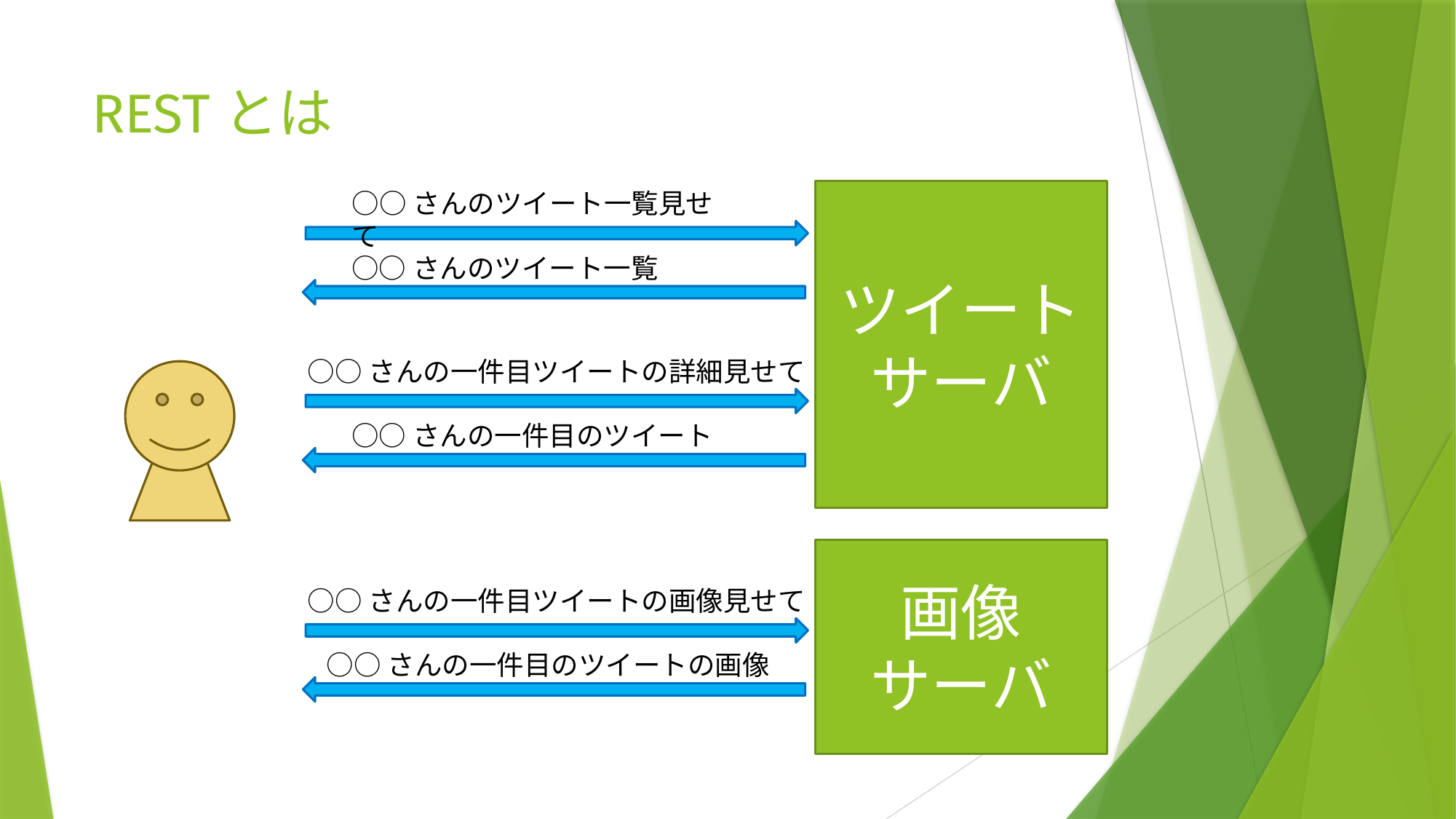

# RESTとは
○○さんのツイート一覧見せて
ツイート
サーバ

○○さんのツイート一覧

○○さんの一件目ツイートの詳細見せて

○○さんの一件目のツイート

画像
サーバ
○○さんの一件目ツイートの画像見せて

○○さんの一件目のツイートの画像